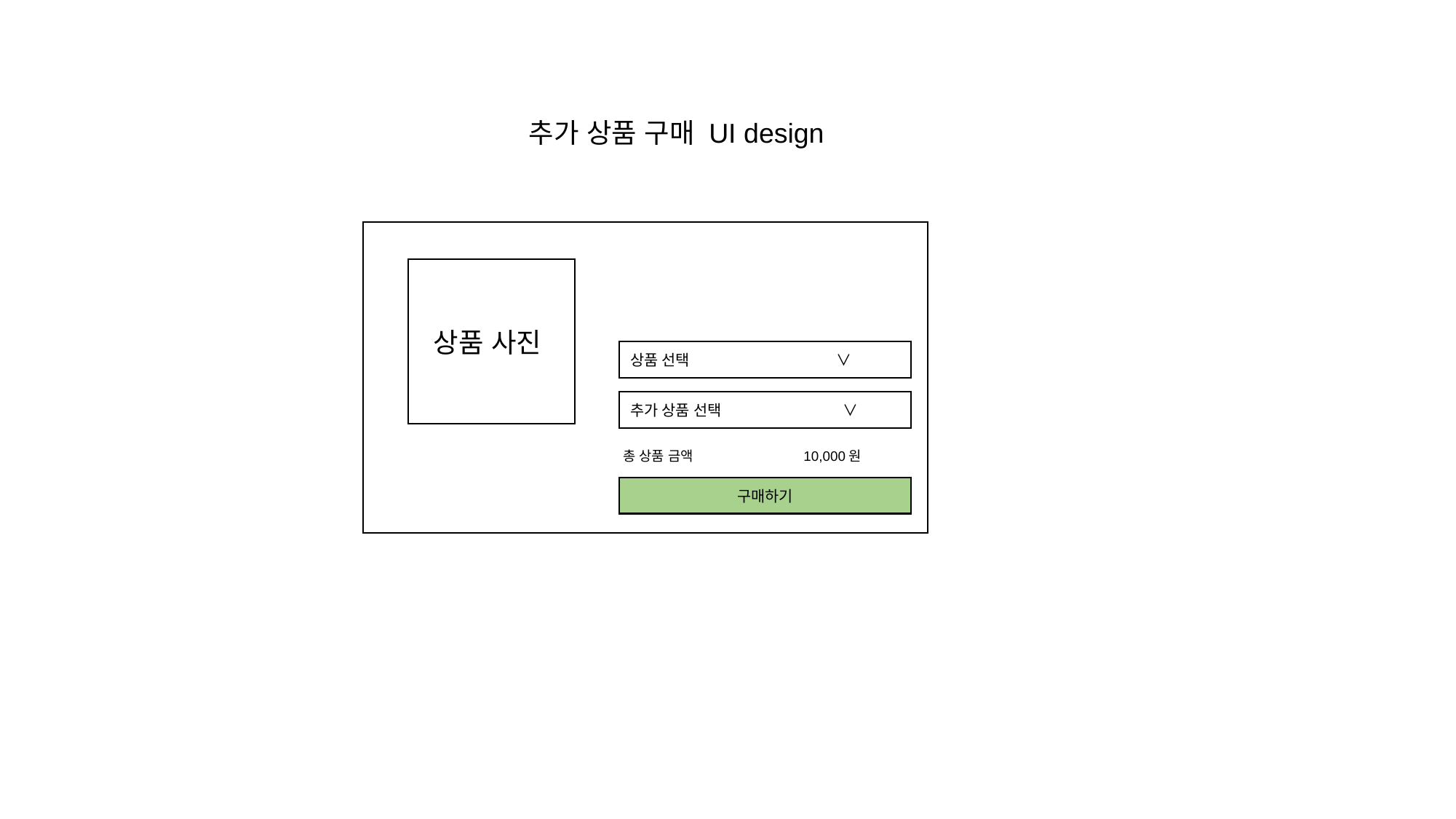

추가 상품 구매 UI design

상품 사진
상품 선택                                   ∨
추가 상품 선택                             ∨
총 상품 금액                            10,000원
구매하기